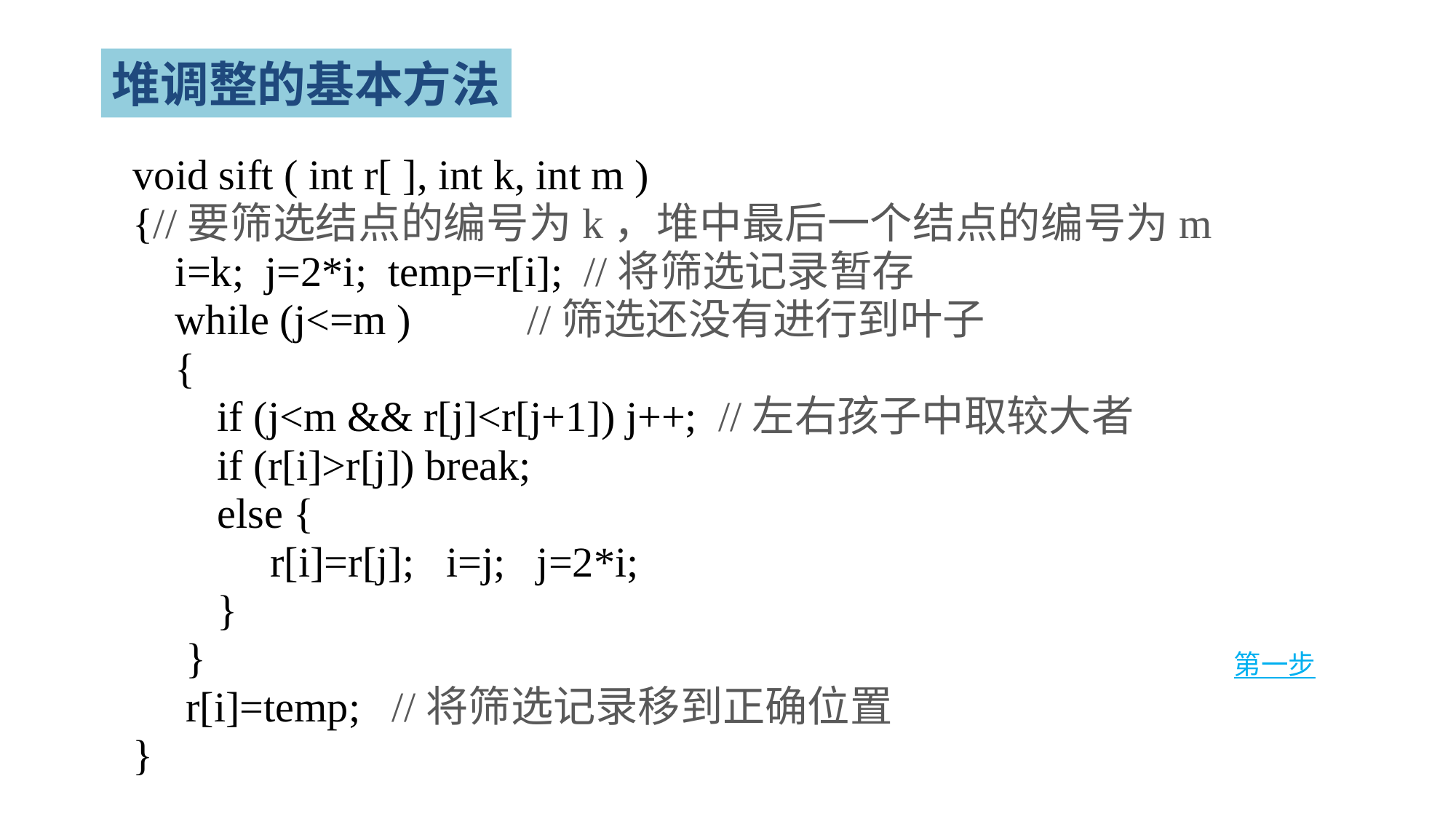

堆调整的基本方法
void sift ( int r[ ], int k, int m )
{//要筛选结点的编号为k，堆中最后一个结点的编号为m
    i=k;  j=2*i;  temp=r[i];  //将筛选记录暂存
    while (j<=m )           //筛选还没有进行到叶子
    {
        if (j<m && r[j]<r[j+1]) j++;  //左右孩子中取较大者
        if (r[i]>r[j]) break;
        else {
             r[i]=r[j];   i=j;   j=2*i;
        }
     }
     r[i]=temp;   //将筛选记录移到正确位置
}

第一步